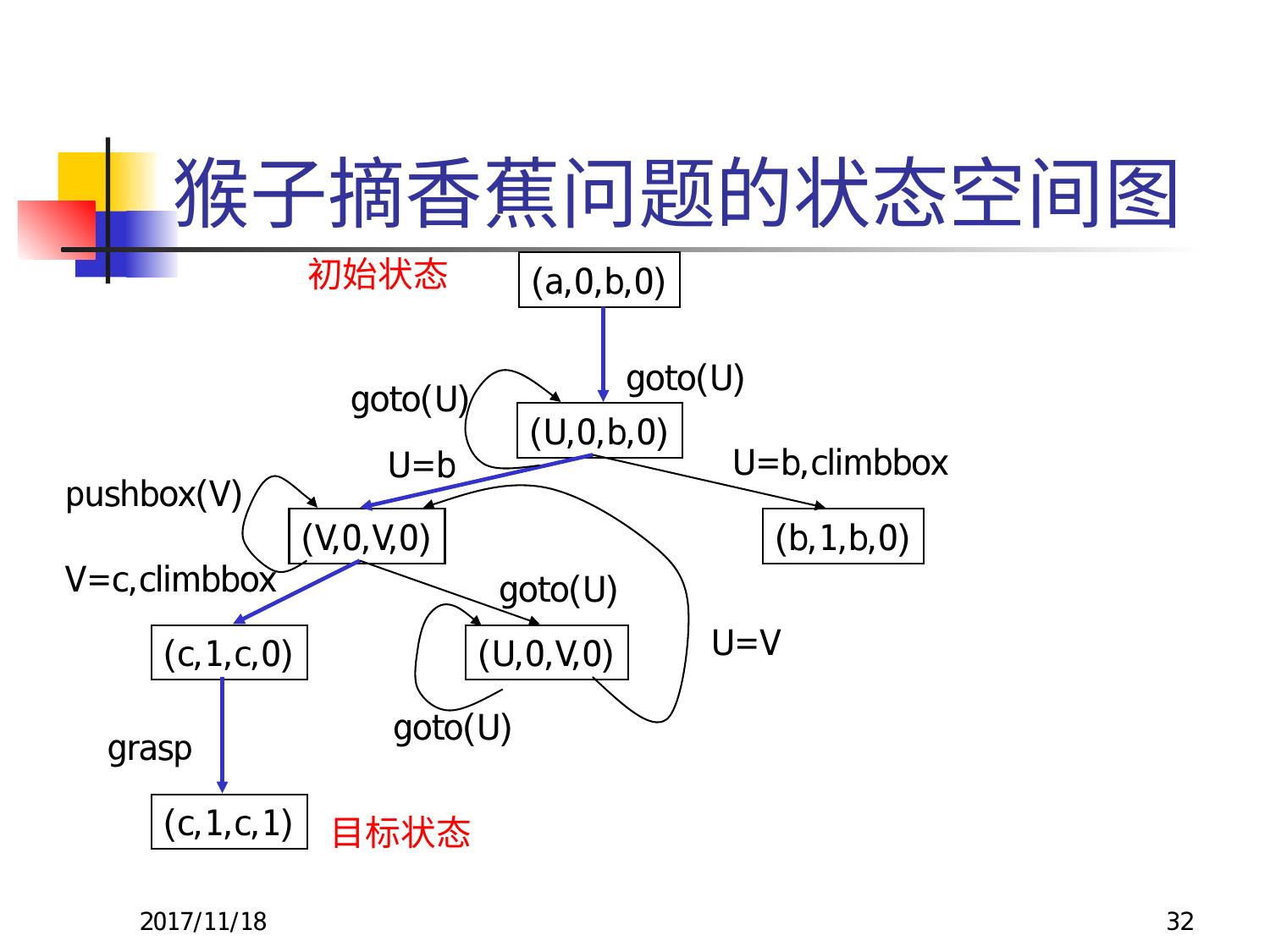

# 猴子摘香蕉问题的状态空间图
初始状态
(a,0,b,0)

goto(U)

goto(U)
(U,0,b,0)
U=b,climbbox
U=b

pushbox(V)

(V,0,V,0)
(b,1,b,0)
V=c,climbbox

goto(U)

U=V
(c,1,c,0)
(U,0,V,0)

goto(U)
grasp
(c,1,c,1)
目标状态
2017/11/18
32